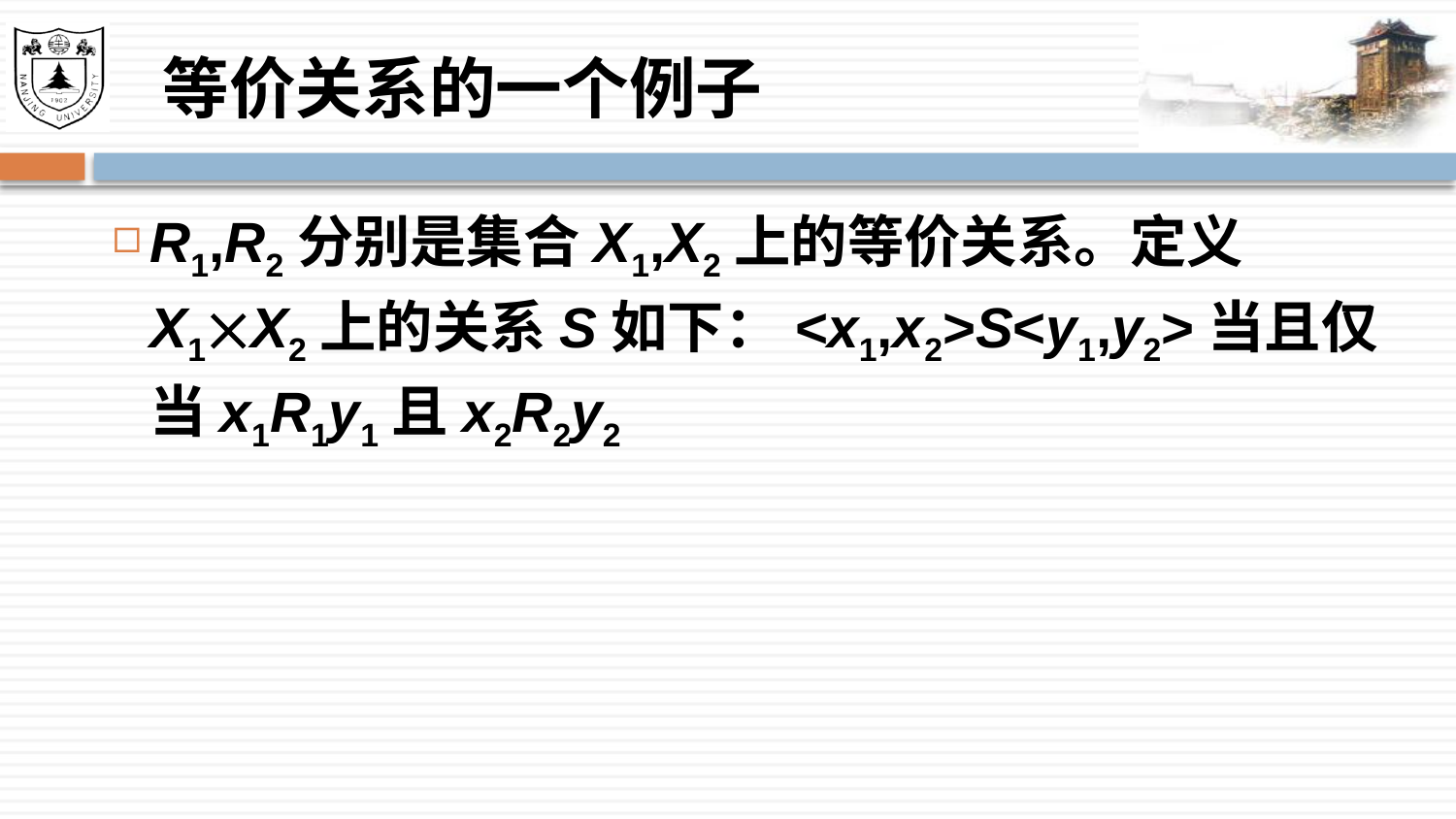

# 等价关系的一个例子
R1,R2分别是集合X1,X2上的等价关系。定义X1×X2上的关系S如下：<x1,x2>S<y1,y2>当且仅当x1R1y1且x2R2y2